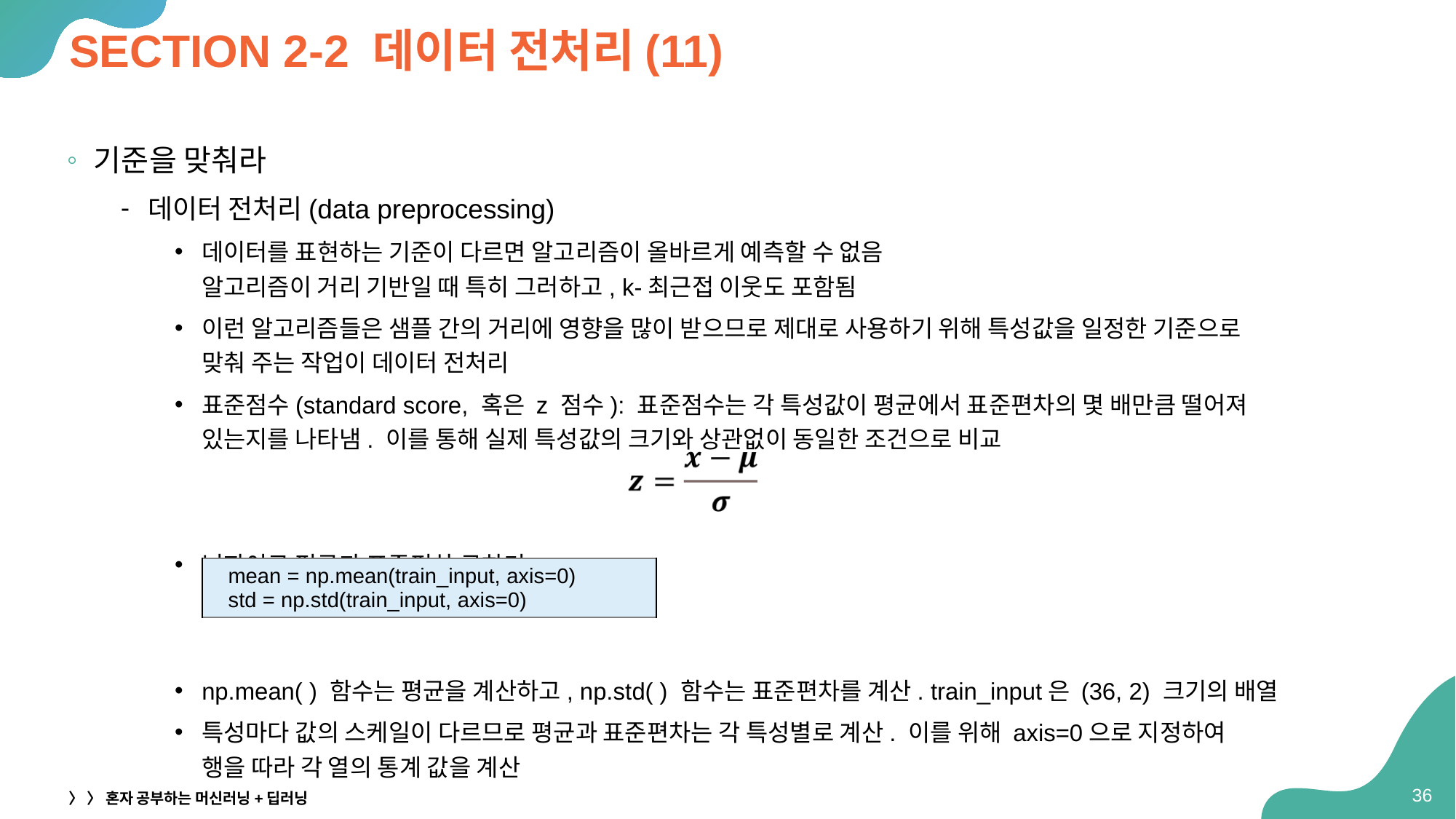

# SECTION 2-2 데이터 전처리(11)
기준을 맞춰라
데이터 전처리(data preprocessing)
데이터를 표현하는 기준이 다르면 알고리즘이 올바르게 예측할 수 없음
알고리즘이 거리 기반일 때 특히 그러하고, k-최근접 이웃도 포함됨
이런 알고리즘들은 샘플 간의 거리에 영향을 많이 받으므로 제대로 사용하기 위해 특성값을 일정한 기준으로
맞춰 주는 작업이 데이터 전처리
표준점수(standard score, 혹은 z 점수): 표준점수는 각 특성값이 평균에서 표준편차의 몇 배만큼 떨어져
있는지를 나타냄. 이를 통해 실제 특성값의 크기와 상관없이 동일한 조건으로 비교

넘파이로 평균과 표준편차 구하기

np.mean( ) 함수는 평균을 계산하고, np.std( ) 함수는 표준편차를 계산. train_input은 (36, 2) 크기의 배열
특성마다 값의 스케일이 다르므로 평균과 표준편차는 각 특성별로 계산. 이를 위해 axis=0으로 지정하여
행을 따라 각 열의 통계 값을 계산

| mean = np.mean(train\_input, axis=0) std = np.std(train\_input, axis=0) |
| --- |
36
〉 〉 혼자 공부하는 머신러닝+딥러닝